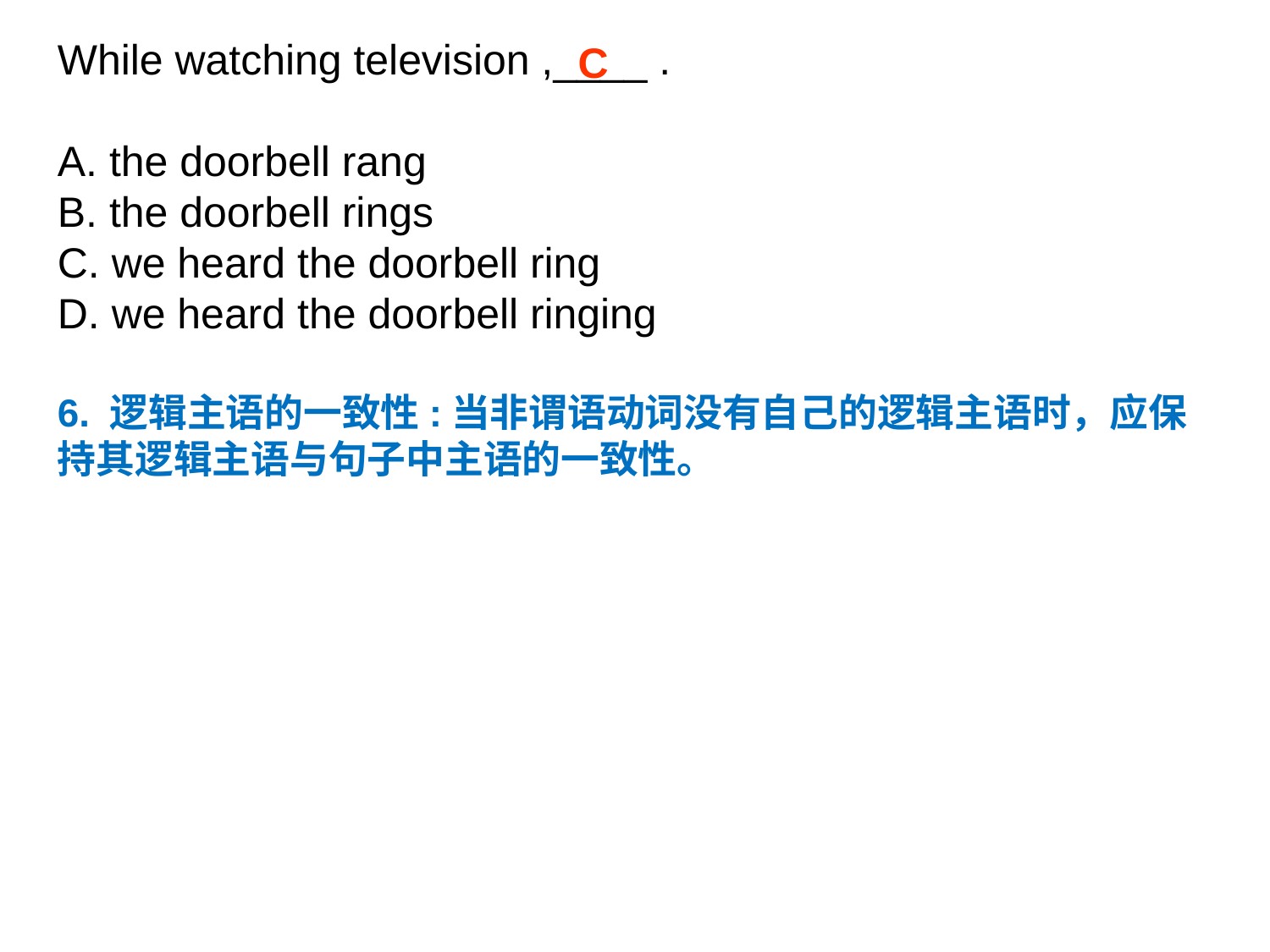

While watching television ,____ .

A. the doorbell rang
B. the doorbell rings
C. we heard the doorbell ring
D. we heard the doorbell ringing

6. 逻辑主语的一致性:当非谓语动词没有自己的逻辑主语时，应保持其逻辑主语与句子中主语的一致性。
C